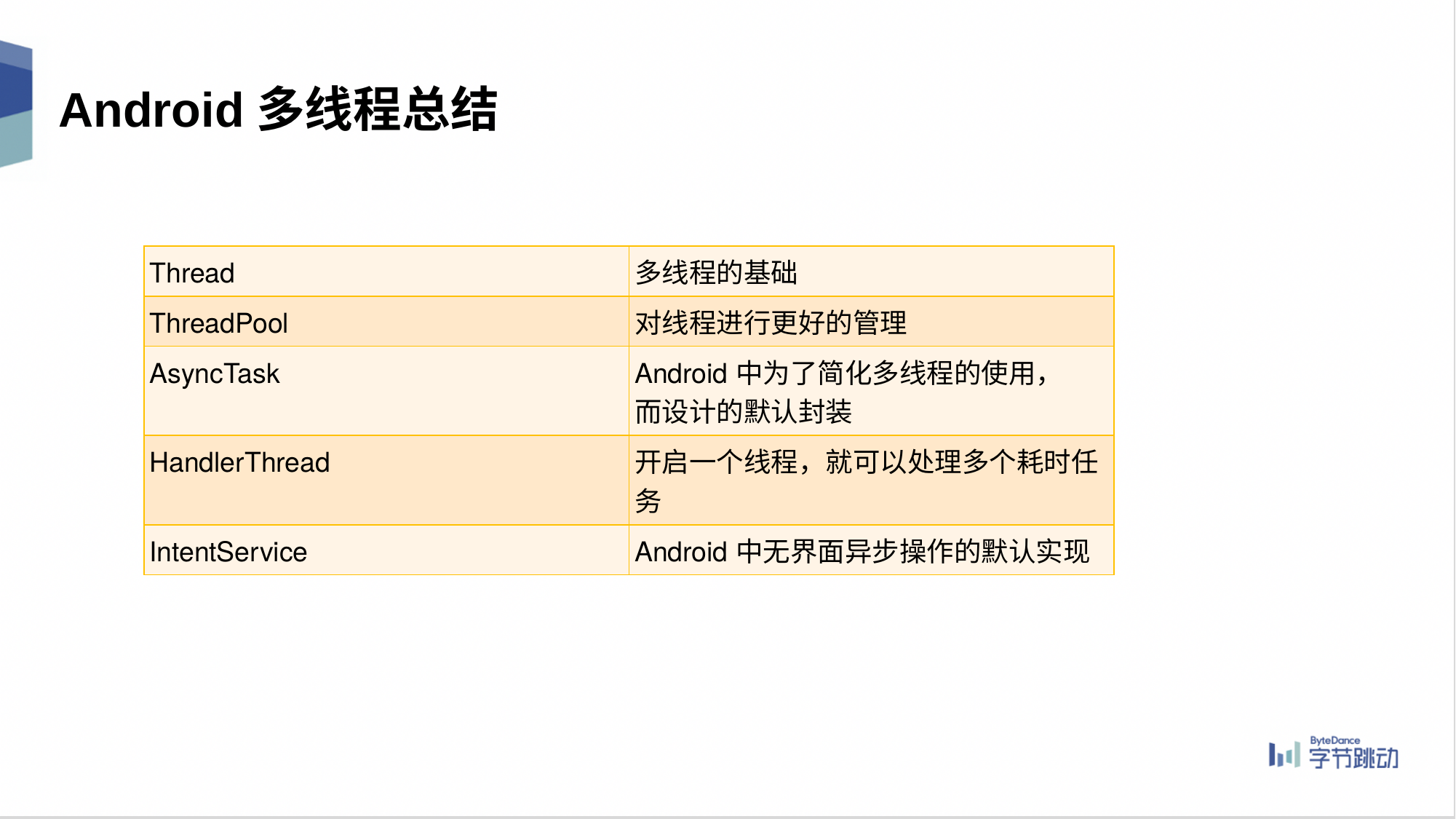

Android多线程总结
| Thread | 多线程的基础 |
| --- | --- |
| ThreadPool | 对线程进行更好的管理 |
| AsyncTask | Android中为了简化多线程的使用， 而设计的默认封装 |
| HandlerThread | 开启一个线程，就可以处理多个耗时任务 |
| IntentService | Android中无界面异步操作的默认实现 |
34